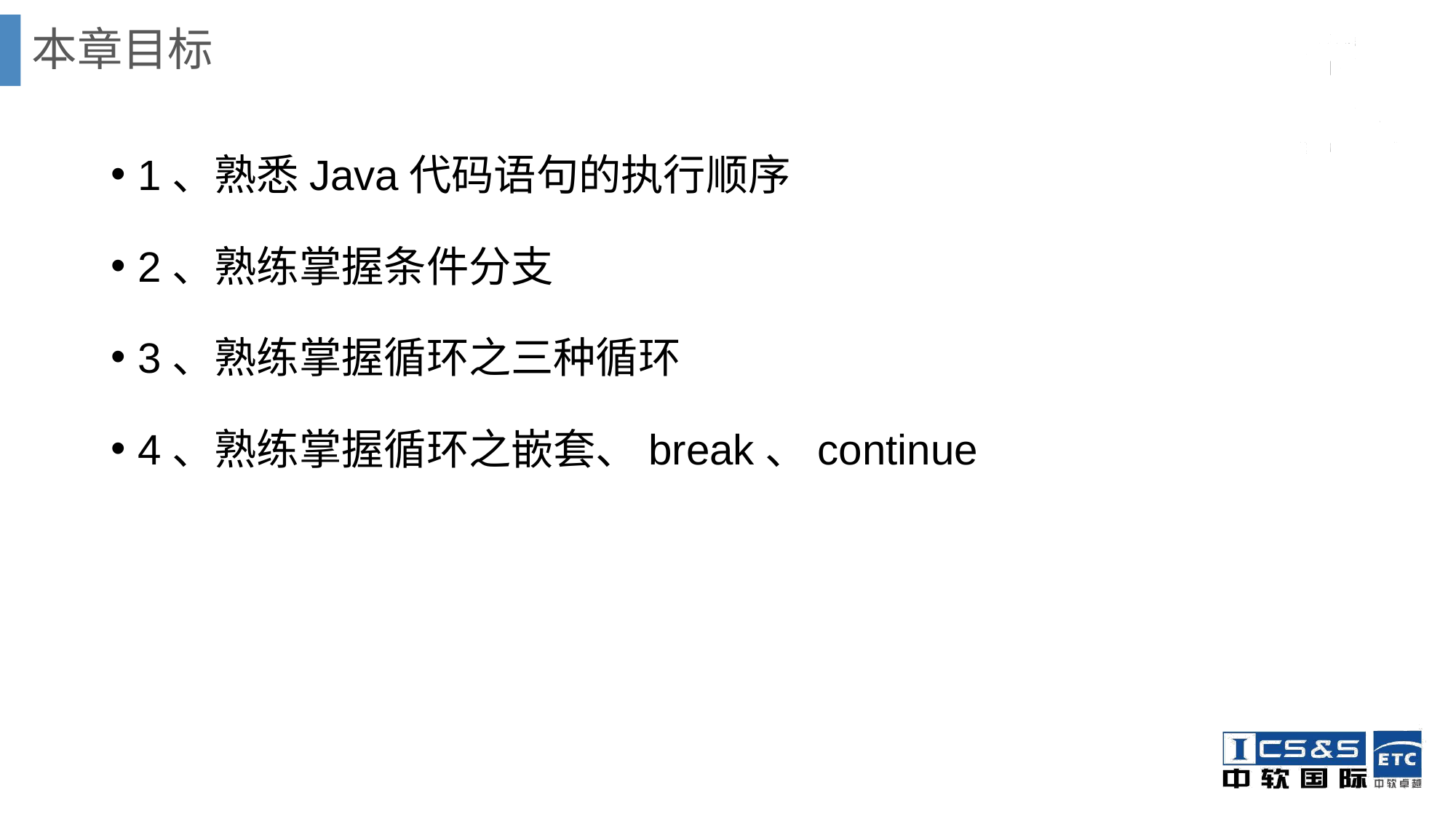

# 本章目标
1、熟悉Java代码语句的执行顺序
2、熟练掌握条件分支
3、熟练掌握循环之三种循环
4、熟练掌握循环之嵌套、break、continue